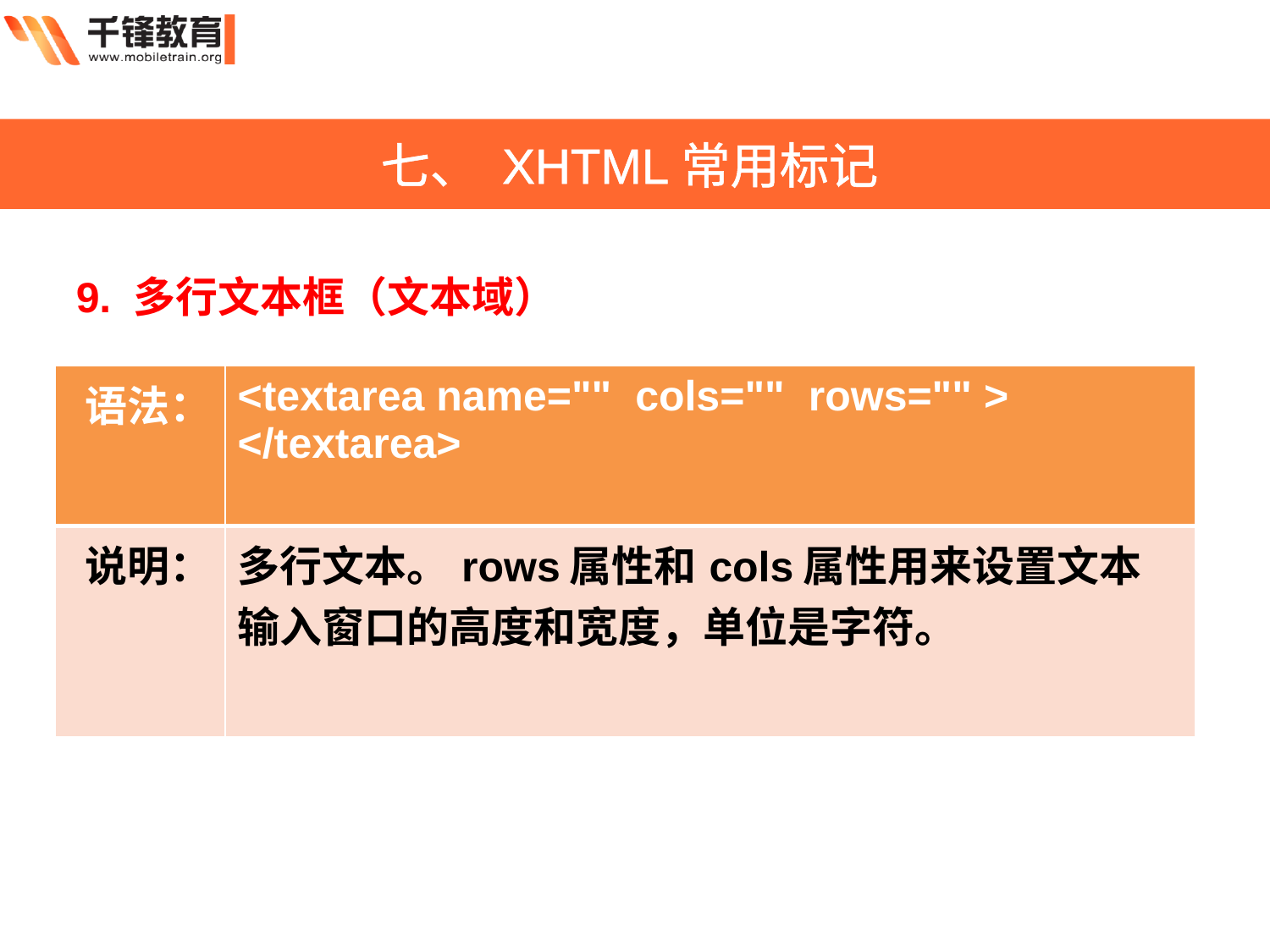

七、 XHTML常用标记
9. 多行文本框（文本域）
| 语法： | <textarea name="" cols="" rows="" > </textarea> |
| --- | --- |
| 说明： | 多行文本。rows属性和cols属性用来设置文本输入窗口的高度和宽度，单位是字符。 |